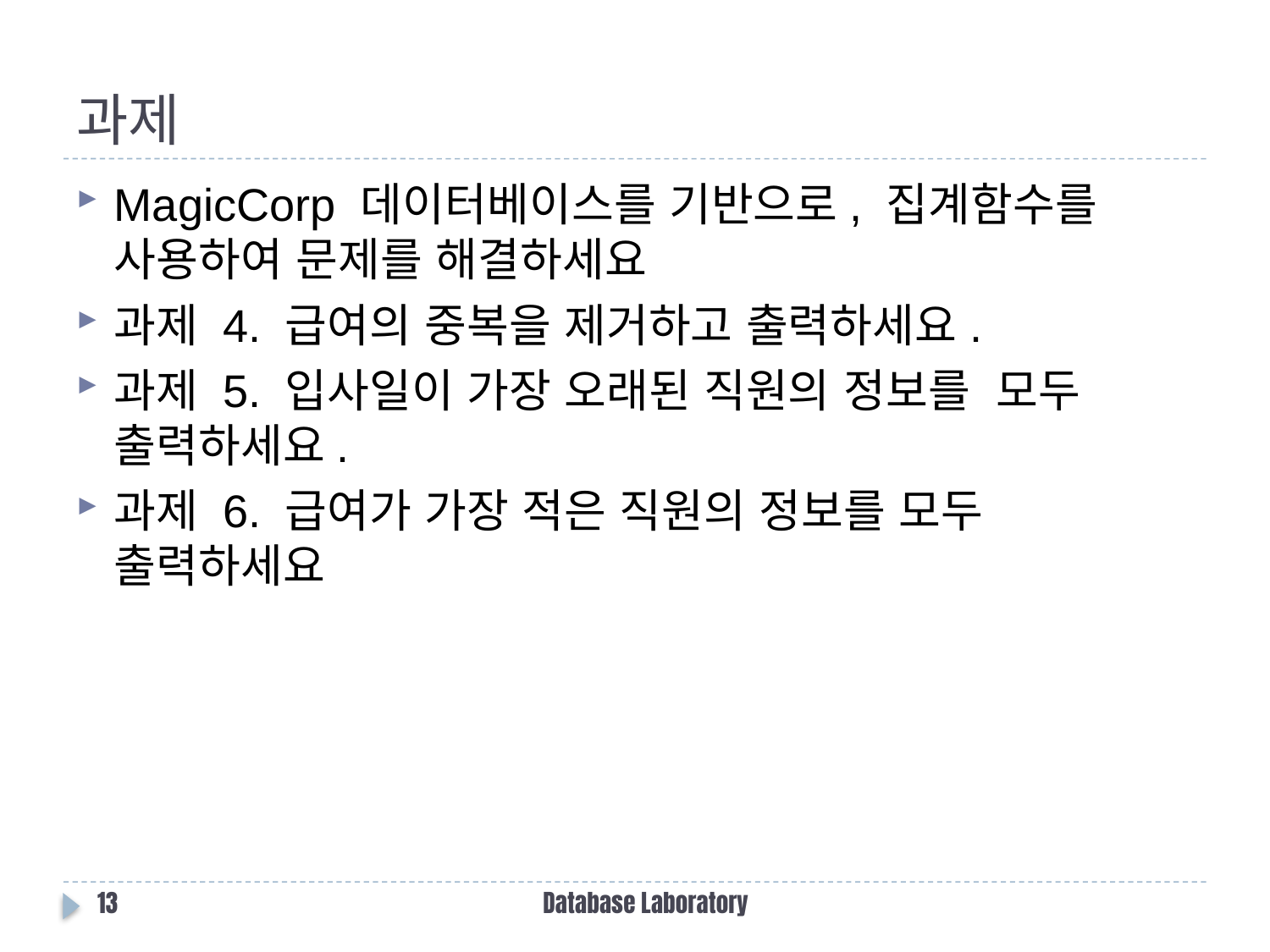

# 과제
MagicCorp 데이터베이스를 기반으로, 집계함수를 사용하여 문제를 해결하세요
과제 4. 급여의 중복을 제거하고 출력하세요.
과제 5. 입사일이 가장 오래된 직원의 정보를  모두 출력하세요.
과제 6. 급여가 가장 적은 직원의 정보를 모두 출력하세요
13
Database Laboratory